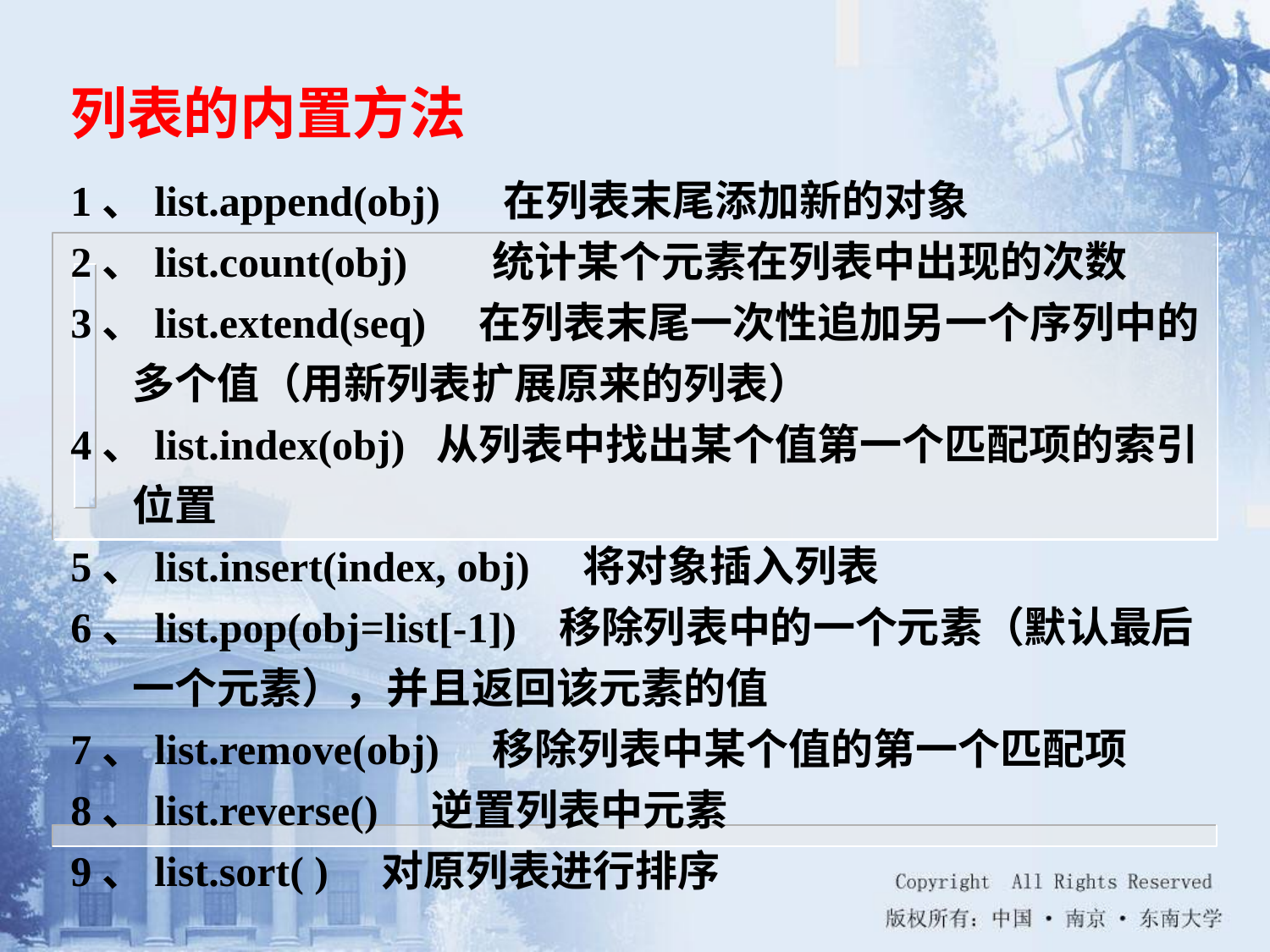

列表的内置方法
1、list.append(obj)     在列表末尾添加新的对象
2、list.count(obj)       统计某个元素在列表中出现的次数
3、list.extend(seq)    在列表末尾一次性追加另一个序列中的多个值（用新列表扩展原来的列表）
4、list.index(obj)  从列表中找出某个值第一个匹配项的索引位置
5、list.insert(index, obj)    将对象插入列表
6、list.pop(obj=list[-1])   移除列表中的一个元素（默认最后一个元素），并且返回该元素的值
7、list.remove(obj)    移除列表中某个值的第一个匹配项
8、list.reverse()    逆置列表中元素
9、list.sort( )    对原列表进行排序